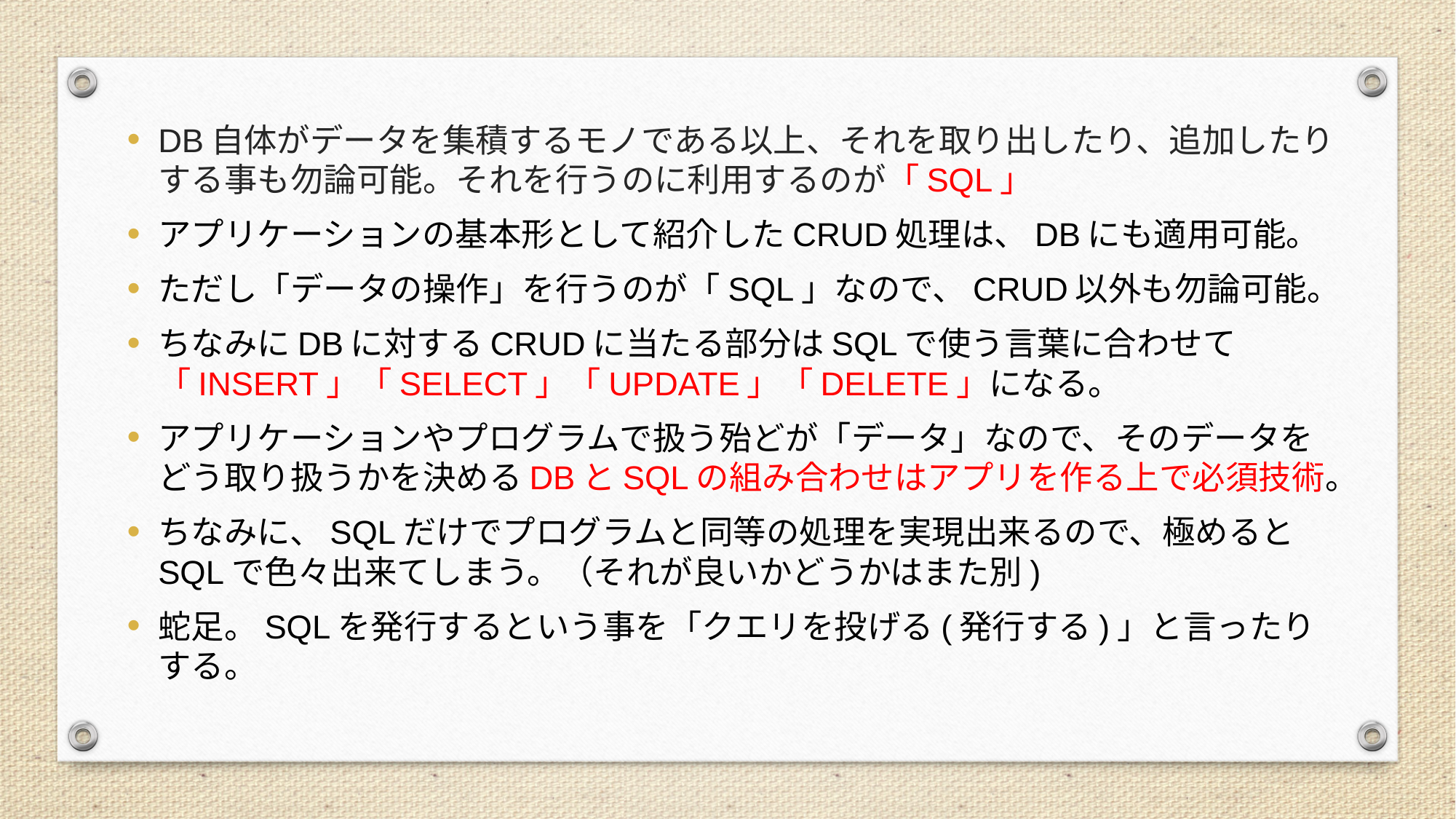

DB自体がデータを集積するモノである以上、それを取り出したり、追加したりする事も勿論可能。それを行うのに利用するのが「SQL」
アプリケーションの基本形として紹介したCRUD処理は、DBにも適用可能。
ただし「データの操作」を行うのが「SQL」なので、CRUD以外も勿論可能。
ちなみにDBに対するCRUDに当たる部分はSQLで使う言葉に合わせて「INSERT」「SELECT」「UPDATE」「DELETE」になる。
アプリケーションやプログラムで扱う殆どが「データ」なので、そのデータをどう取り扱うかを決めるDBとSQLの組み合わせはアプリを作る上で必須技術。
ちなみに、SQLだけでプログラムと同等の処理を実現出来るので、極めるとSQLで色々出来てしまう。（それが良いかどうかはまた別)
蛇足。SQLを発行するという事を「クエリを投げる(発行する)」と言ったりする。